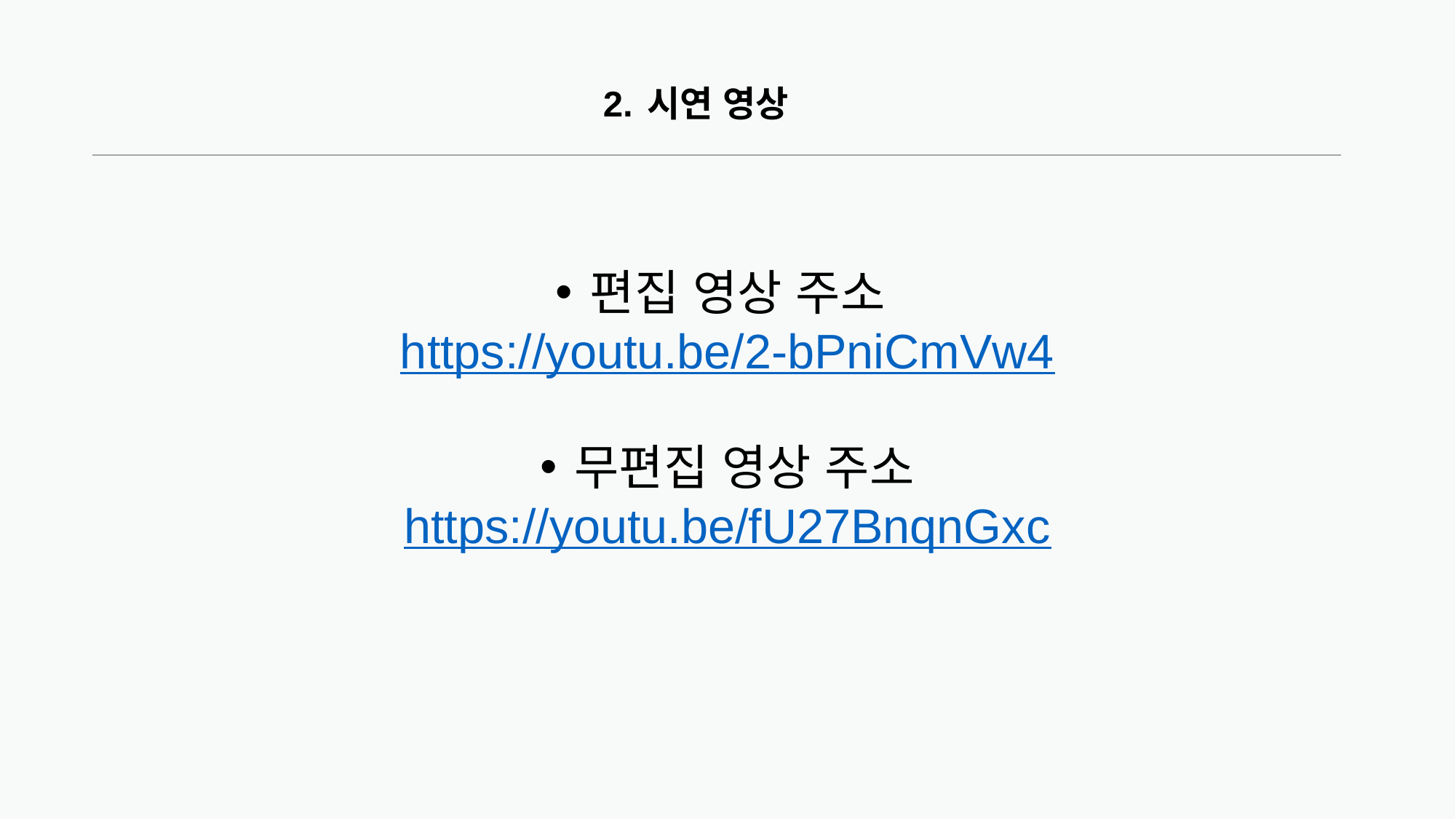

# 2. 시연 영상
편집 영상 주소
https://youtu.be/2-bPniCmVw4

무편집 영상 주소
https://youtu.be/fU27BnqnGxc